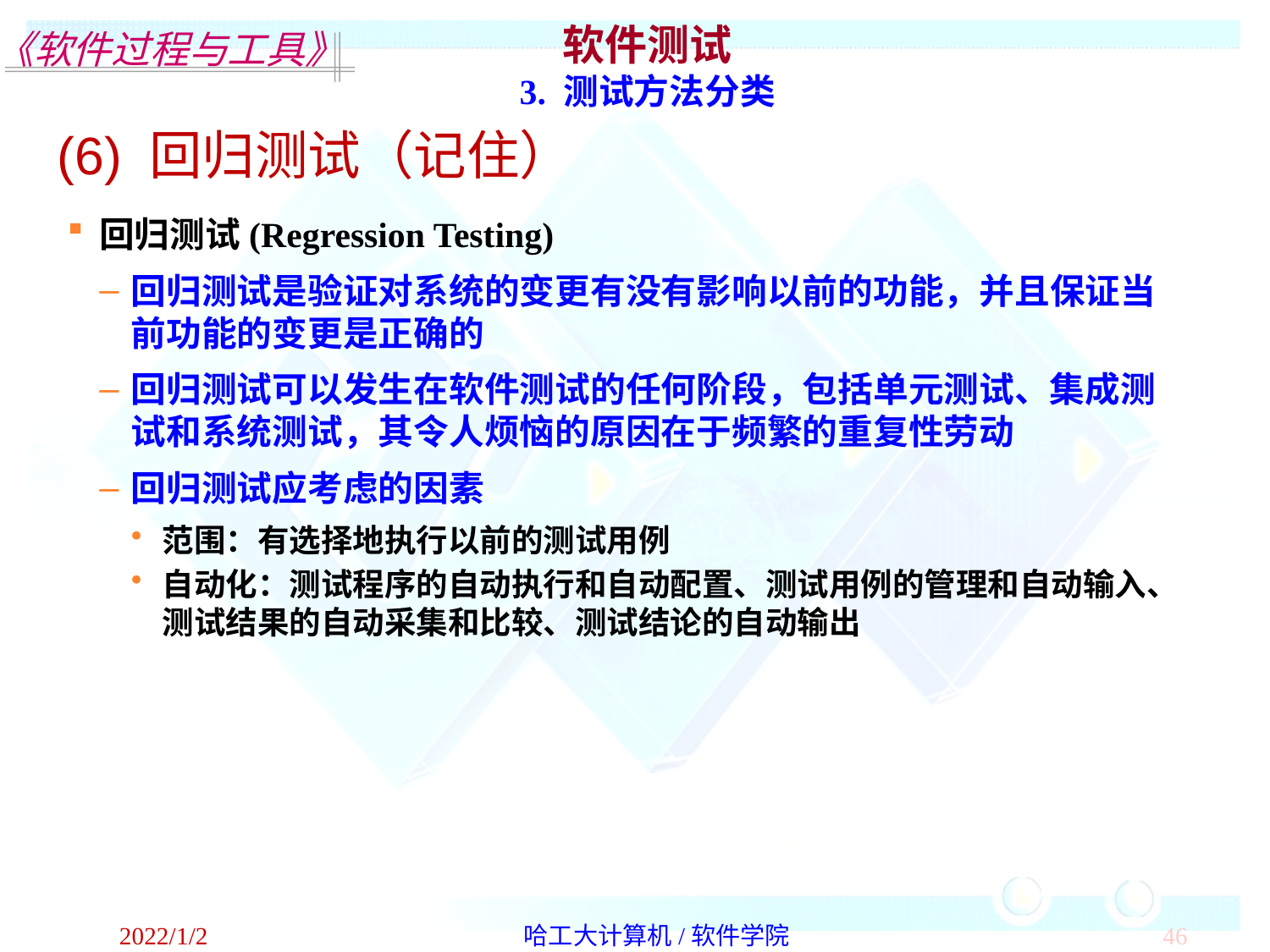

软件测试
3. 测试方法分类
(6) 回归测试（记住）
回归测试(Regression Testing)
回归测试是验证对系统的变更有没有影响以前的功能，并且保证当前功能的变更是正确的
回归测试可以发生在软件测试的任何阶段，包括单元测试、集成测试和系统测试，其令人烦恼的原因在于频繁的重复性劳动
回归测试应考虑的因素
范围：有选择地执行以前的测试用例
自动化：测试程序的自动执行和自动配置、测试用例的管理和自动输入、测试结果的自动采集和比较、测试结论的自动输出